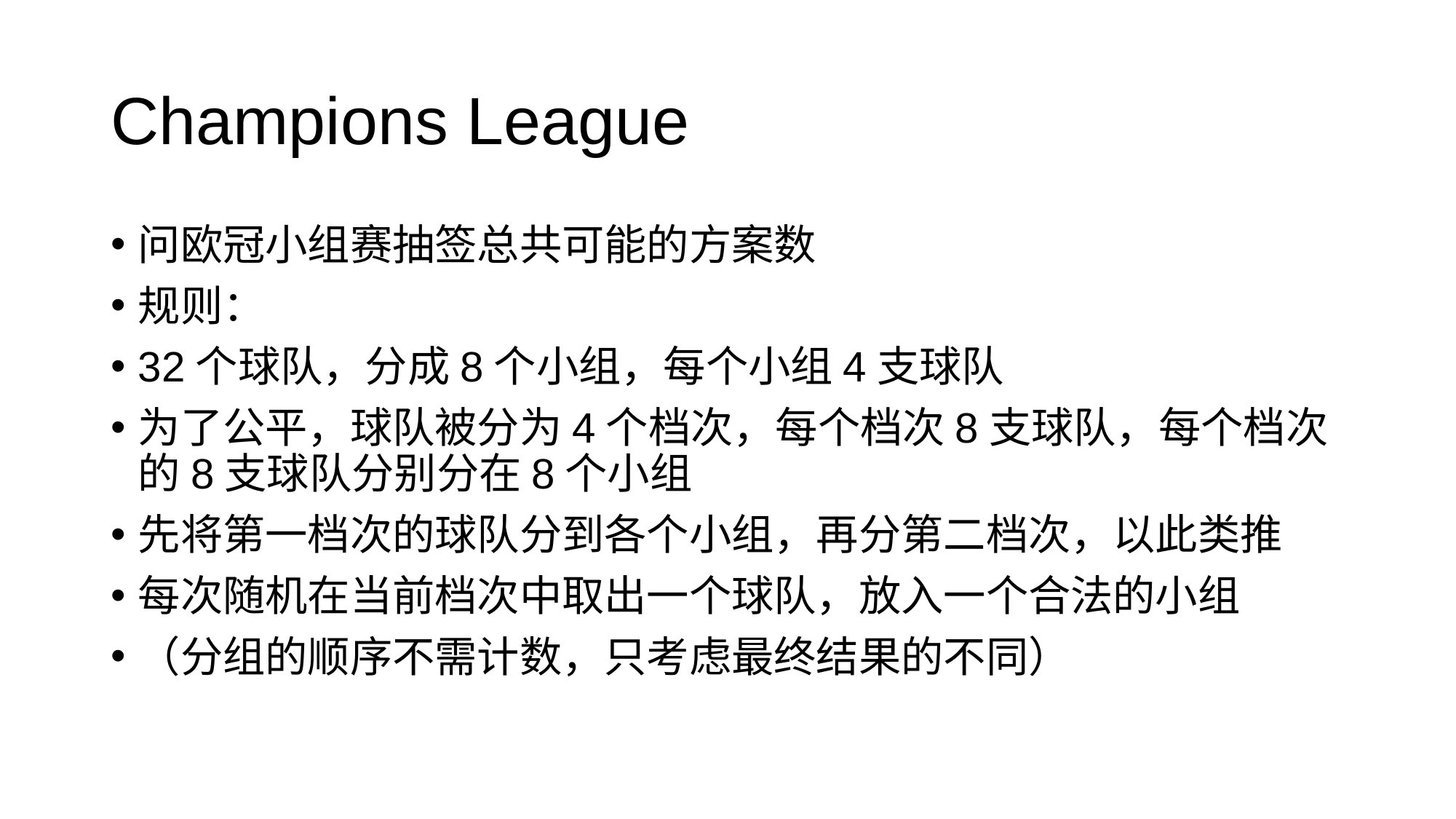

# Champions League
问欧冠小组赛抽签总共可能的方案数
规则：
32个球队，分成8个小组，每个小组4支球队
为了公平，球队被分为4个档次，每个档次8支球队，每个档次的8支球队分别分在8个小组
先将第一档次的球队分到各个小组，再分第二档次，以此类推
每次随机在当前档次中取出一个球队，放入一个合法的小组
（分组的顺序不需计数，只考虑最终结果的不同）